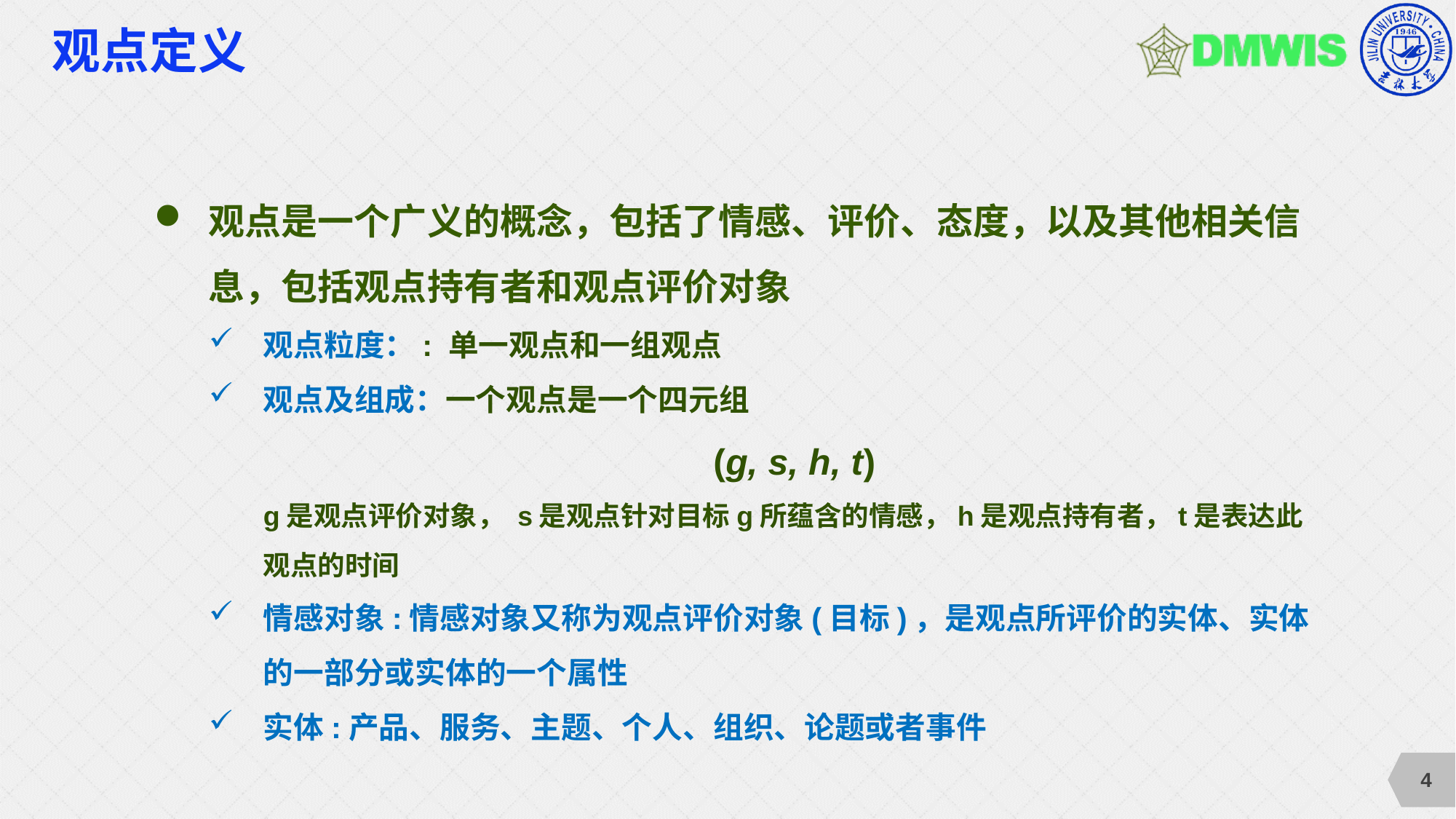

# 观点定义

观点是一个广义的概念，包括了情感、评价、态度，以及其他相关信息，包括观点持有者和观点评价对象
观点粒度：: 单一观点和一组观点
观点及组成：一个观点是一个四元组
(g, s, h, t)
g是观点评价对象， s是观点针对目标g所蕴含的情感，h是观点持有者，t是表达此观点的时间
情感对象:情感对象又称为观点评价对象(目标)，是观点所评价的实体、实体的一部分或实体的一个属性
实体:产品、服务、主题、个人、组织、论题或者事件
4